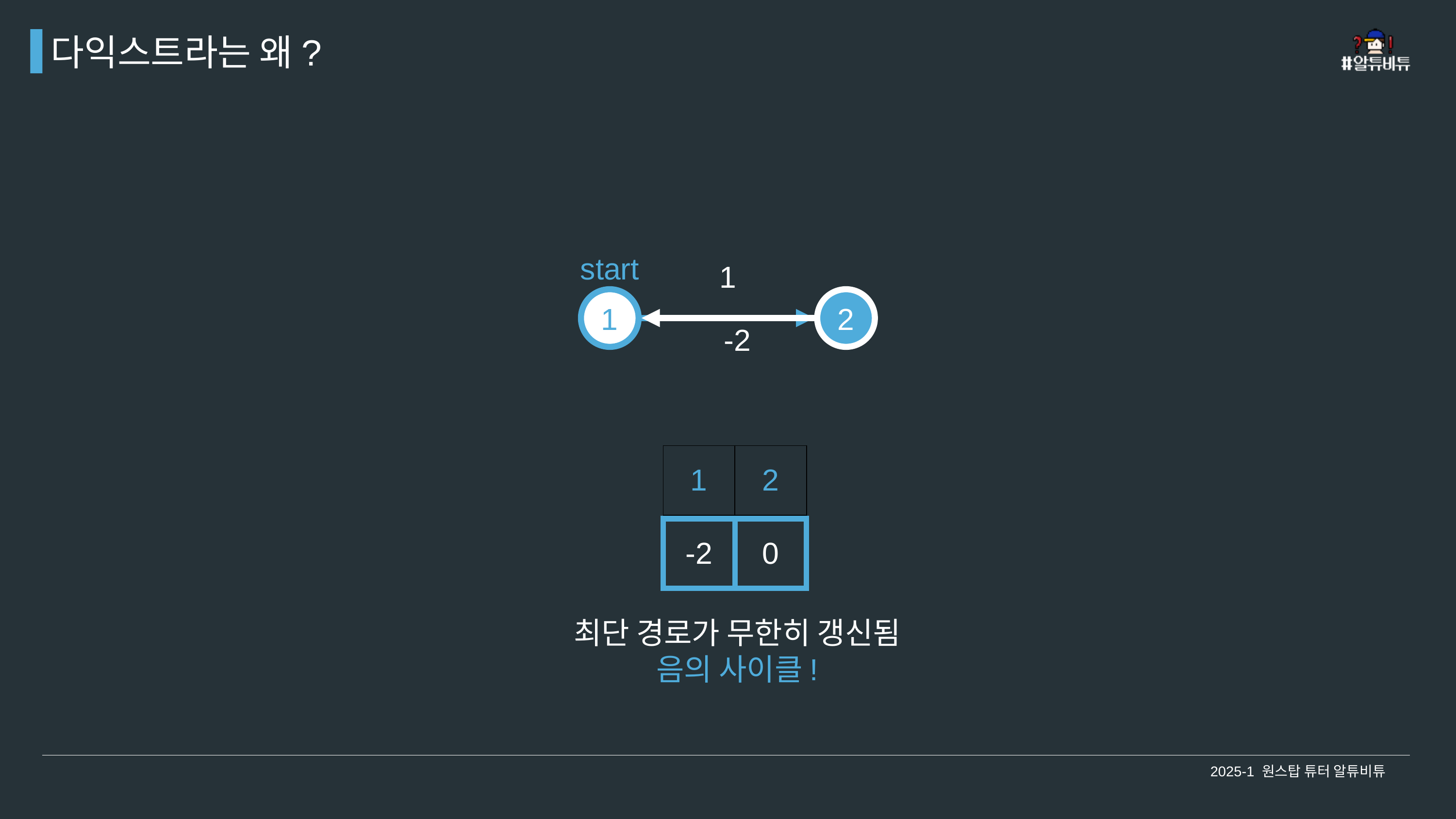

다익스트라는 왜?
start
1

1

2
-2

| 1 | 2 |
| --- | --- |
| -2 | 0 |
| --- | --- |
최단 경로가 무한히 갱신됨
음의 사이클!